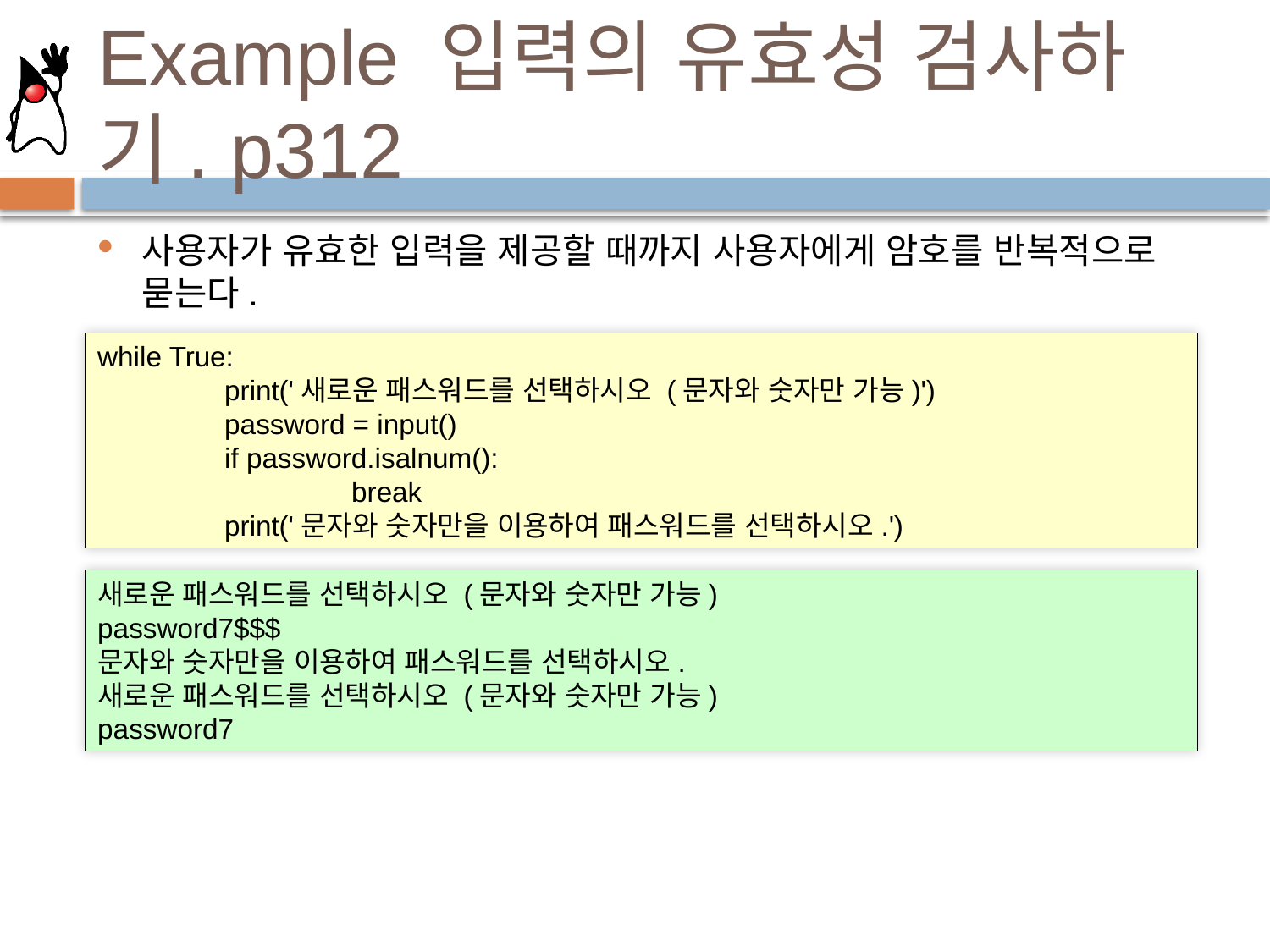

# Example 입력의 유효성 검사하기. p312
사용자가 유효한 입력을 제공할 때까지 사용자에게 암호를 반복적으로 묻는다.
while True:
	print('새로운 패스워드를 선택하시오 (문자와 숫자만 가능)')
	password = input()
	if password.isalnum():
		break
	print('문자와 숫자만을 이용하여 패스워드를 선택하시오.')
새로운 패스워드를 선택하시오 (문자와 숫자만 가능)
password7$$$
문자와 숫자만을 이용하여 패스워드를 선택하시오.
새로운 패스워드를 선택하시오 (문자와 숫자만 가능)
password7